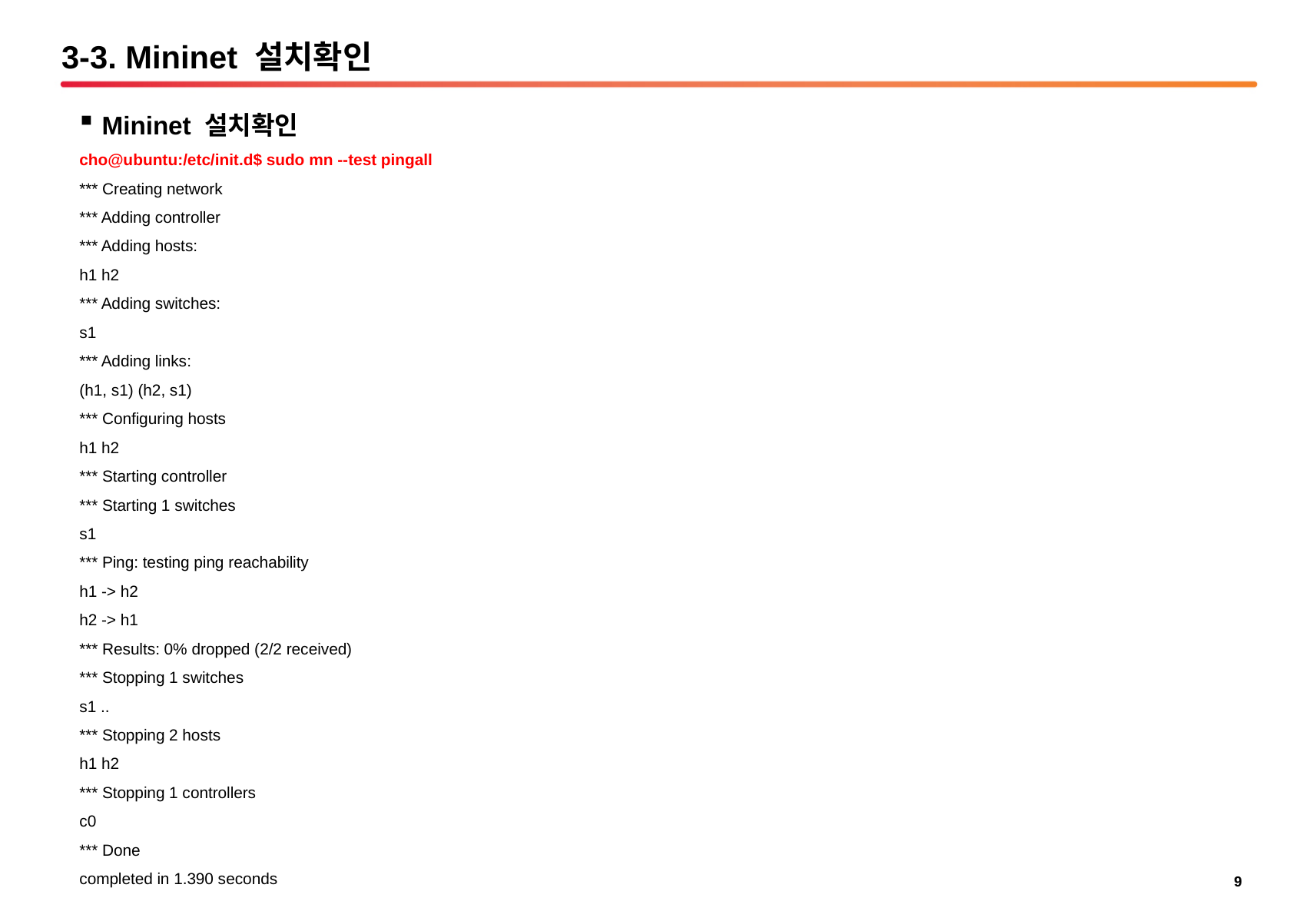

# 3-3. Mininet 설치확인
Mininet 설치확인
cho@ubuntu:/etc/init.d$ sudo mn --test pingall
*** Creating network
*** Adding controller
*** Adding hosts:
h1 h2
*** Adding switches:
s1
*** Adding links:
(h1, s1) (h2, s1)
*** Configuring hosts
h1 h2
*** Starting controller
*** Starting 1 switches
s1
*** Ping: testing ping reachability
h1 -> h2
h2 -> h1
*** Results: 0% dropped (2/2 received)
*** Stopping 1 switches
s1 ..
*** Stopping 2 hosts
h1 h2
*** Stopping 1 controllers
c0
*** Done
completed in 1.390 seconds